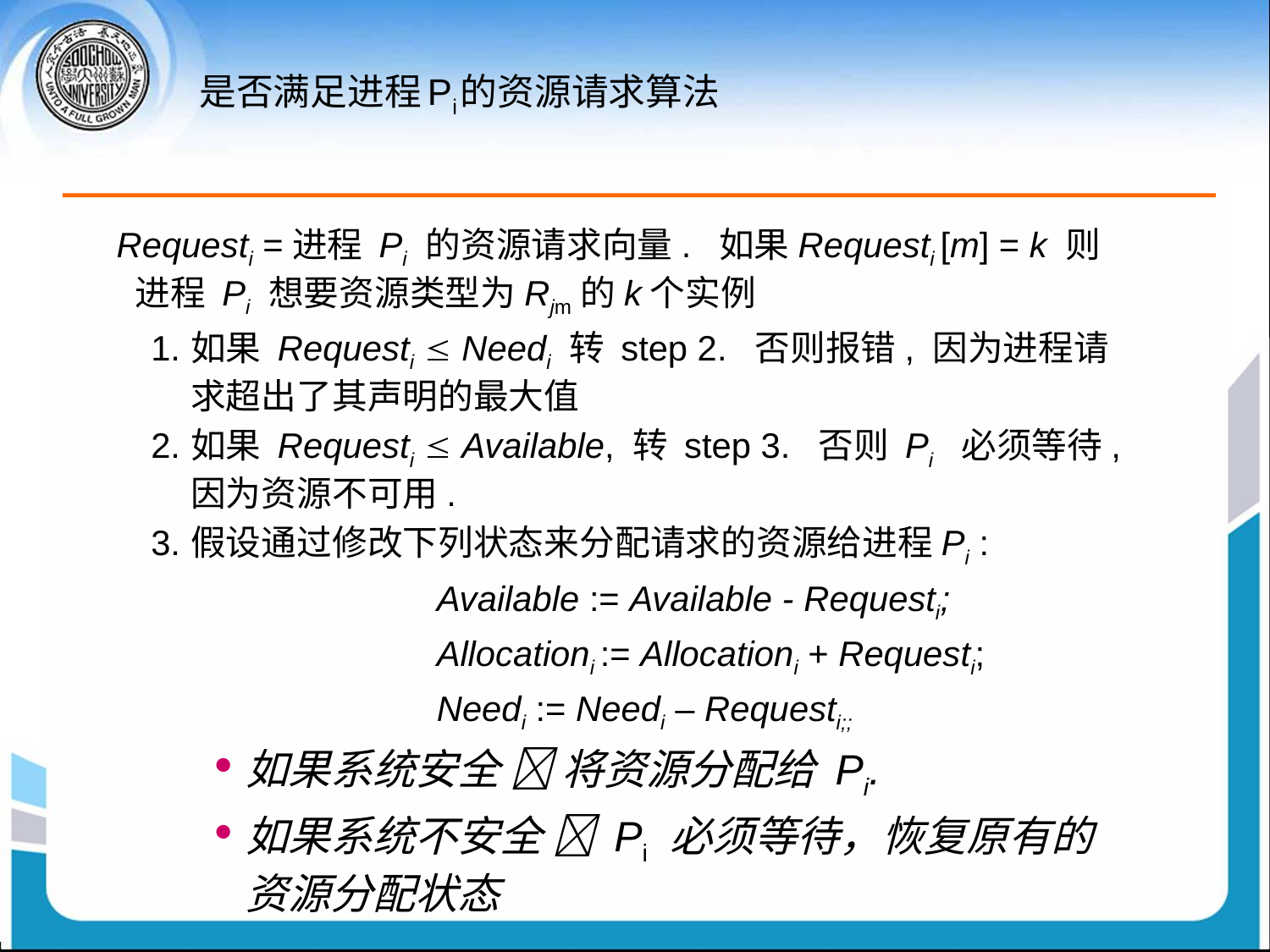

# 是否满足进程Pi的资源请求算法
   Requesti =进程 Pi 的资源请求向量.  如果Requesti [m] = k 则进程 Pi 想要资源类型为Rjm的k个实例
1.	如果 Requesti ≤ Needi 转 step 2.  否则报错, 因为进程请求超出了其声明的最大值
2.	如果 Requesti ≤ Available, 转 step 3.  否则 Pi  必须等待, 因为资源不可用.
3.	假设通过修改下列状态来分配请求的资源给进程Pi :
		Available := Available - Requesti;
		Allocationi := Allocationi + Requesti;
		Needi := Needi – Requesti;;
如果系统安全 ⇒ 将资源分配给 Pi.
如果系统不安全 ⇒ Pi 必须等待，恢复原有的资源分配状态